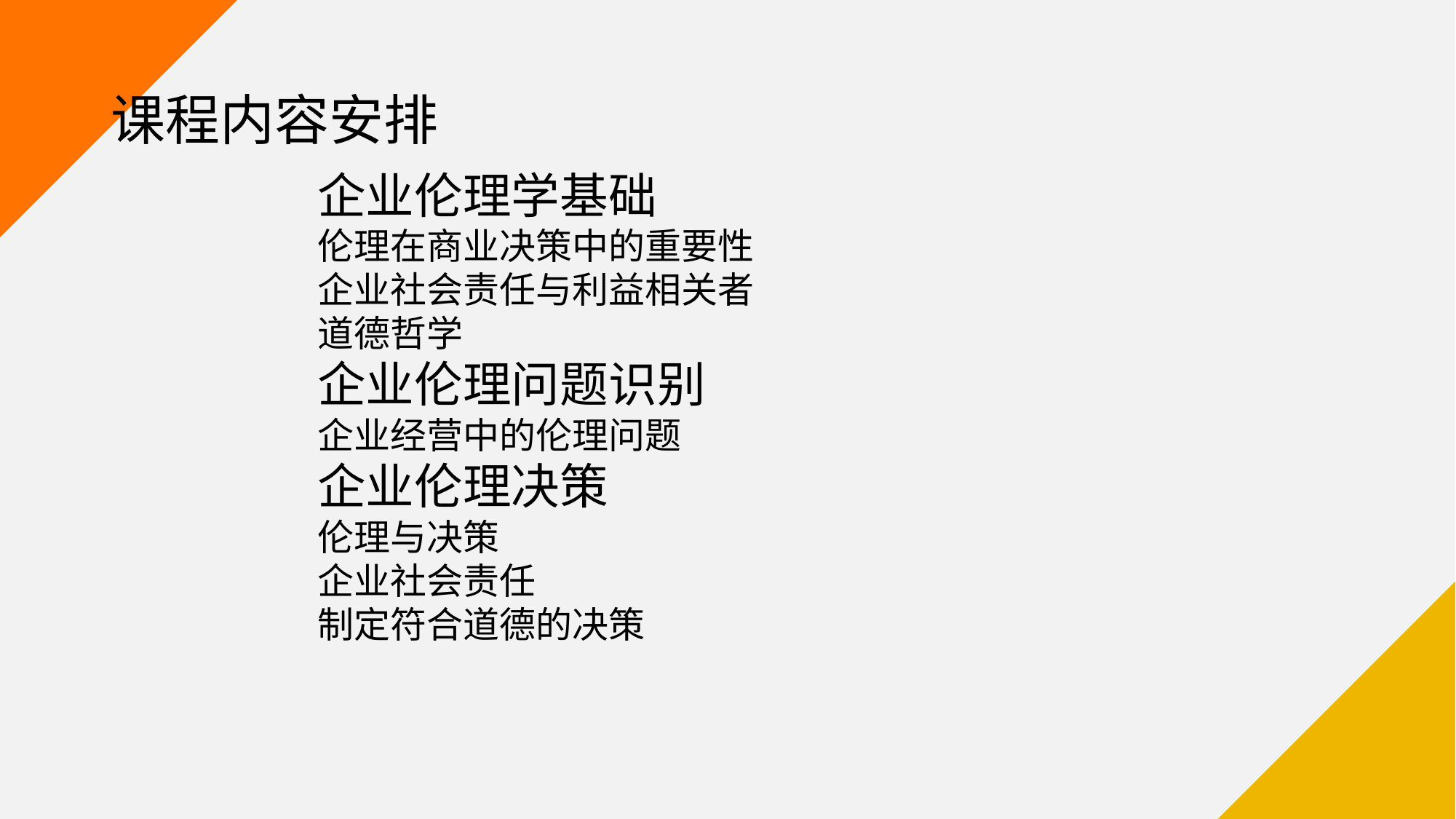

# 课程内容安排
企业伦理学基础
伦理在商业决策中的重要性
企业社会责任与利益相关者
道德哲学
企业伦理问题识别
企业经营中的伦理问题
企业伦理决策
伦理与决策
企业社会责任
制定符合道德的决策